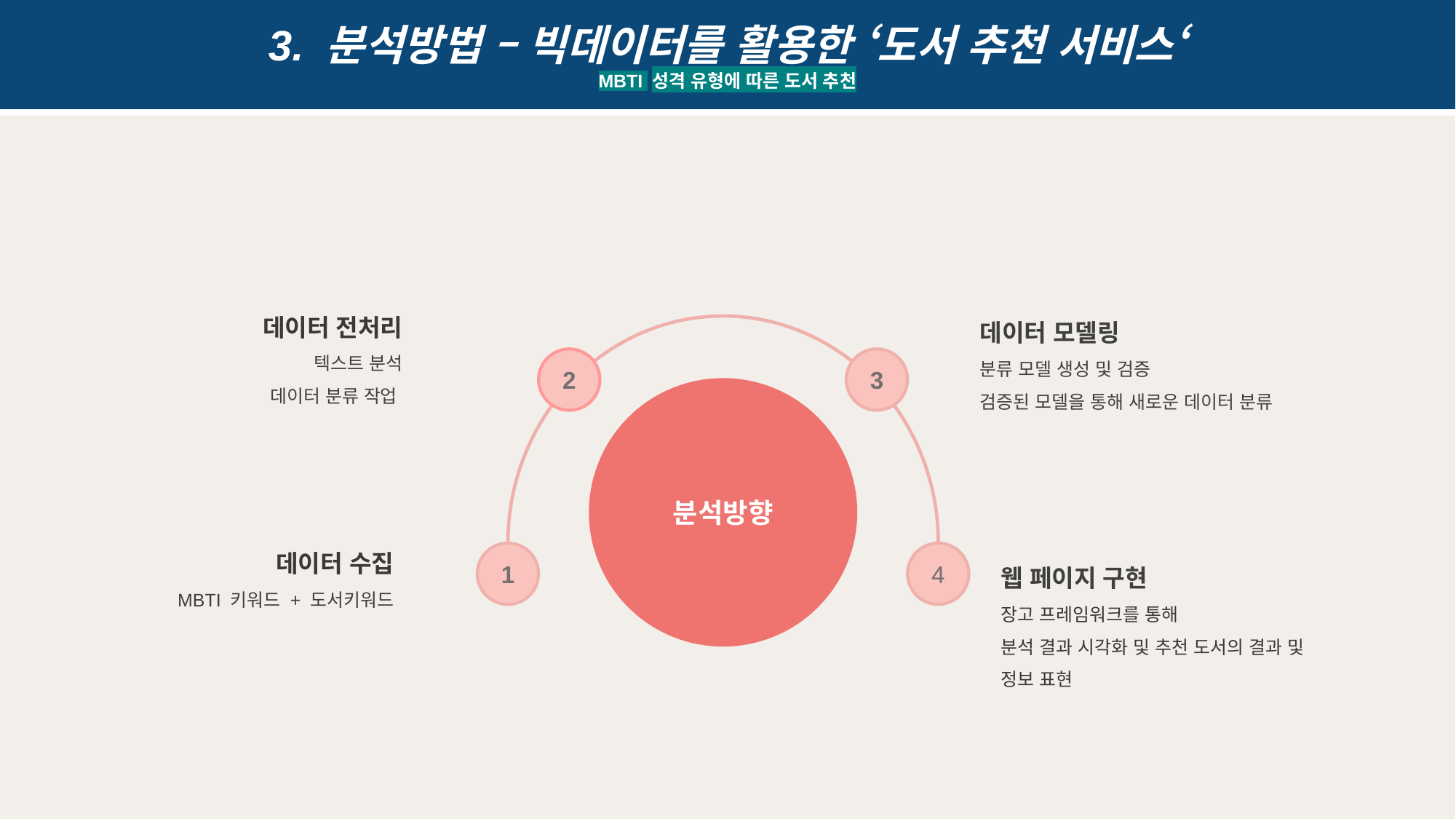

3. 분석방법 – 빅데이터를 활용한 ‘도서 추천 서비스‘
MBTI 성격 유형에 따른 도서 추천

데이터 전처리
텍스트 분석
데이터 분류 작업
데이터 모델링
분류 모델 생성 및 검증
검증된 모델을 통해 새로운 데이터 분류
2
3
분석방향
데이터 수집
MBTI 키워드 + 도서키워드
1
4
웹 페이지 구현
장고 프레임워크를 통해
분석 결과 시각화 및 추천 도서의 결과 및 정보 표현